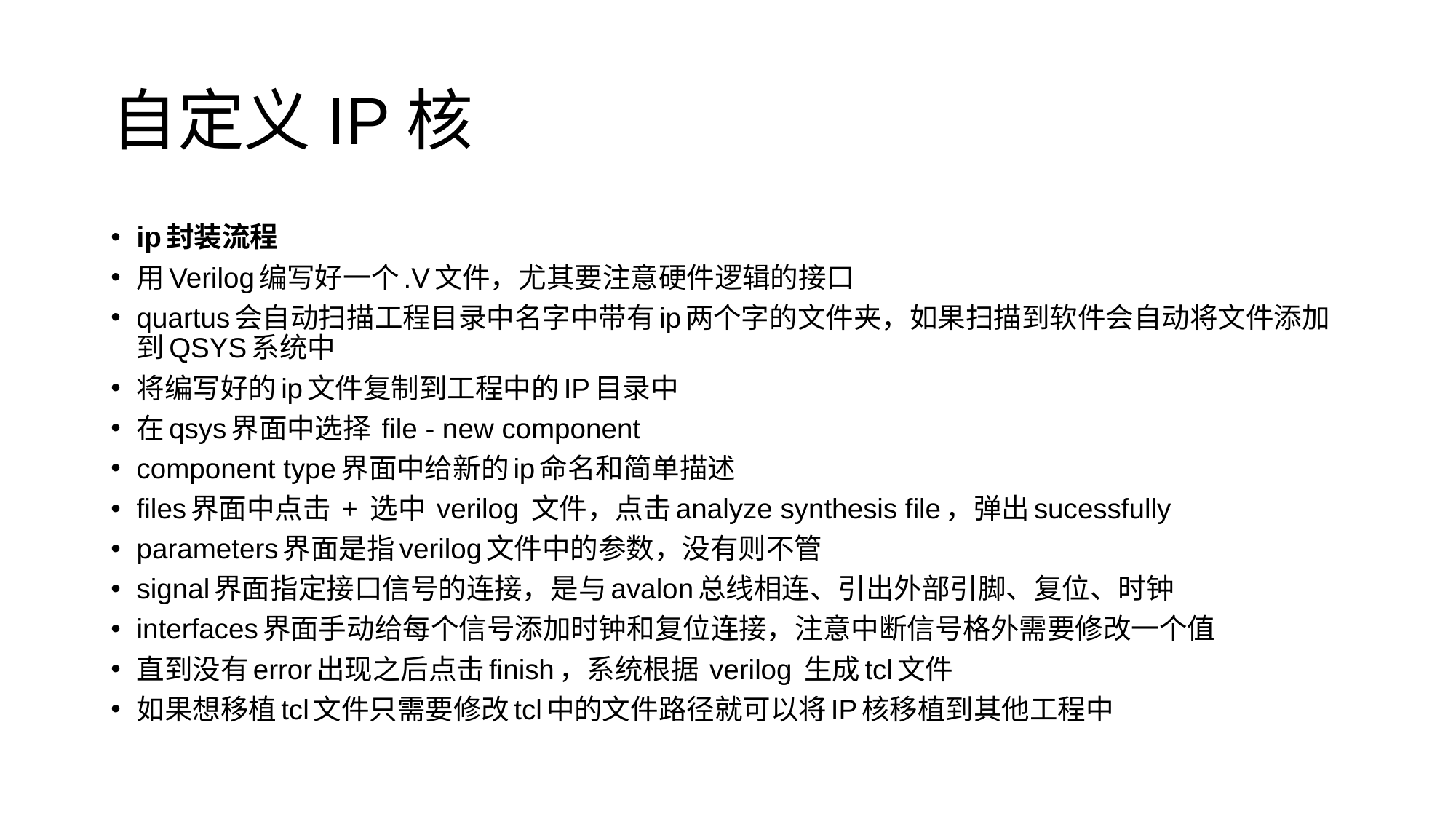

# 自定义IP核
ip封装流程
用Verilog编写好一个.V文件，尤其要注意硬件逻辑的接口
quartus会自动扫描工程目录中名字中带有ip两个字的文件夹，如果扫描到软件会自动将文件添加到QSYS系统中
将编写好的ip文件复制到工程中的IP目录中
在qsys界面中选择 file - new component
component type界面中给新的ip命名和简单描述
files界面中点击 + 选中 verilog 文件，点击analyze synthesis file，弹出sucessfully
parameters界面是指verilog文件中的参数，没有则不管
signal界面指定接口信号的连接，是与avalon总线相连、引出外部引脚、复位、时钟
interfaces界面手动给每个信号添加时钟和复位连接，注意中断信号格外需要修改一个值
直到没有error出现之后点击finish，系统根据 verilog 生成tcl文件
如果想移植tcl文件只需要修改tcl中的文件路径就可以将IP核移植到其他工程中